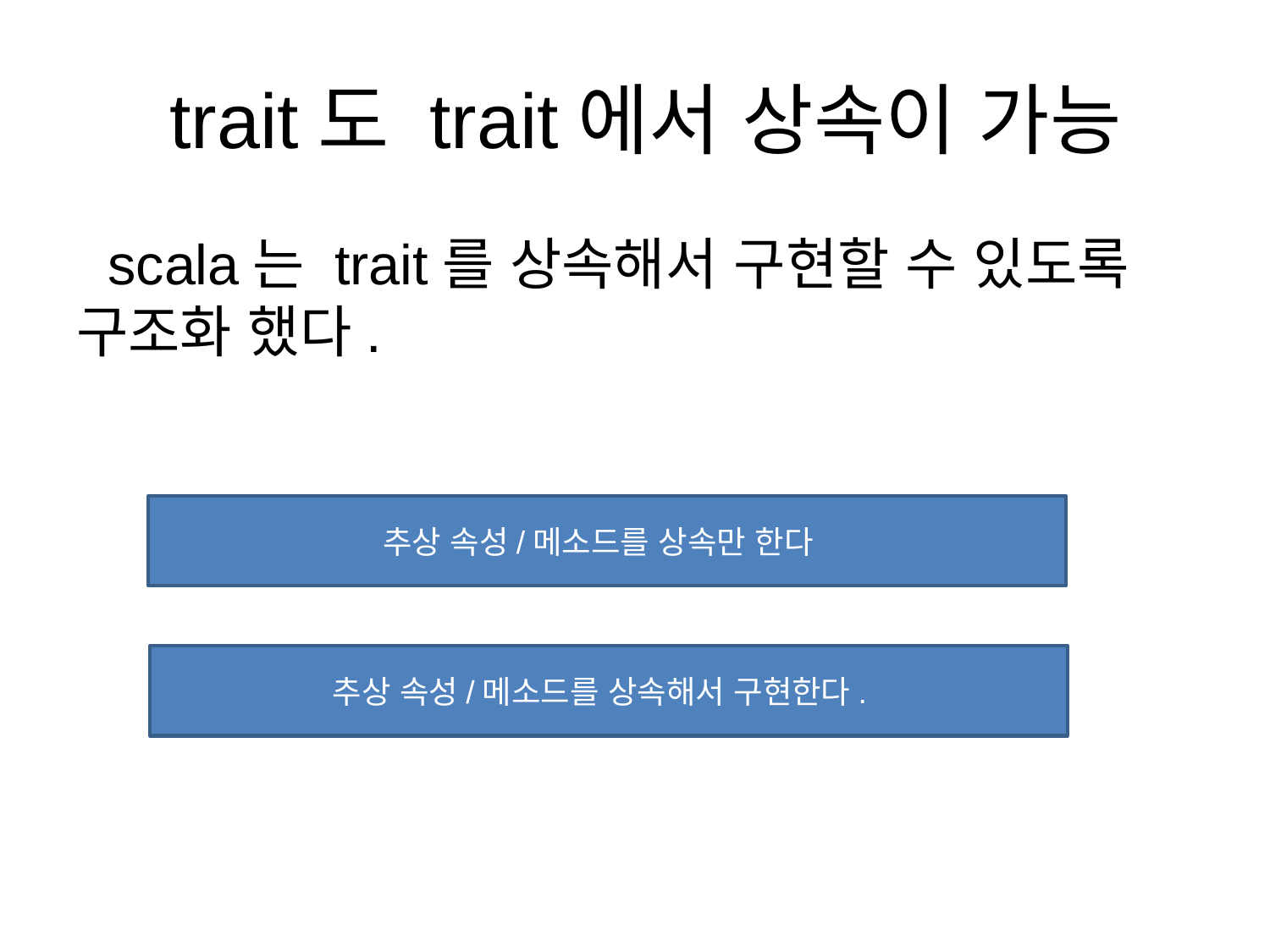

# trait도 trait에서 상속이 가능
  scala는 trait를 상속해서 구현할 수 있도록 구조화 했다.
추상 속성/메소드를 상속만 한다
추상 속성/메소드를 상속해서 구현한다.